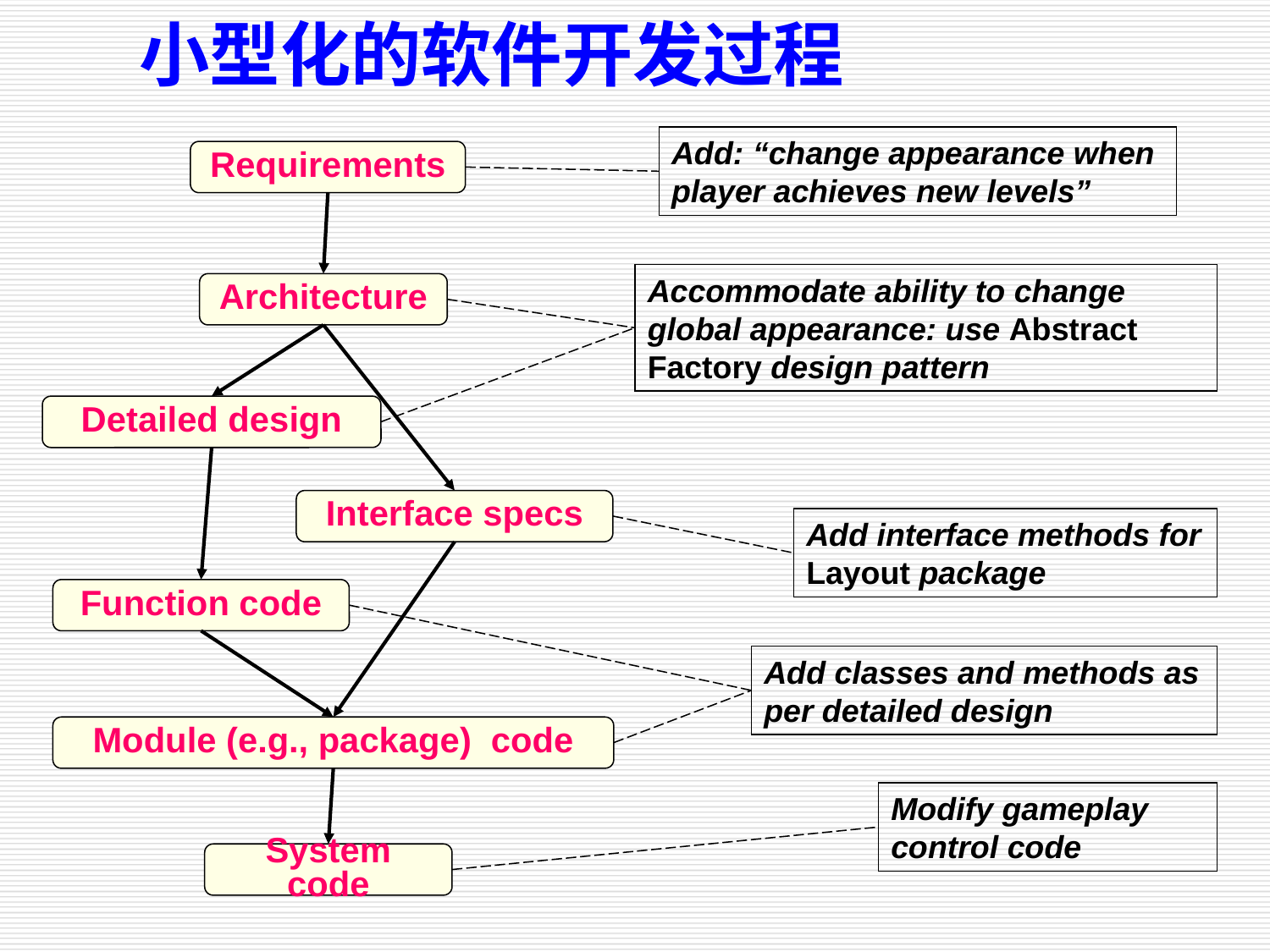

小型化的软件开发过程
Add: “change appearance when
player achieves new levels”
Requirements
Accommodate ability to change global appearance: use Abstract Factory design pattern
Architecture
Detailed design
Interface specs
Add interface methods for Layout package
Function code
Add classes and methods as per detailed design
Module (e.g., package)  code
Modify gameplay control code
System code